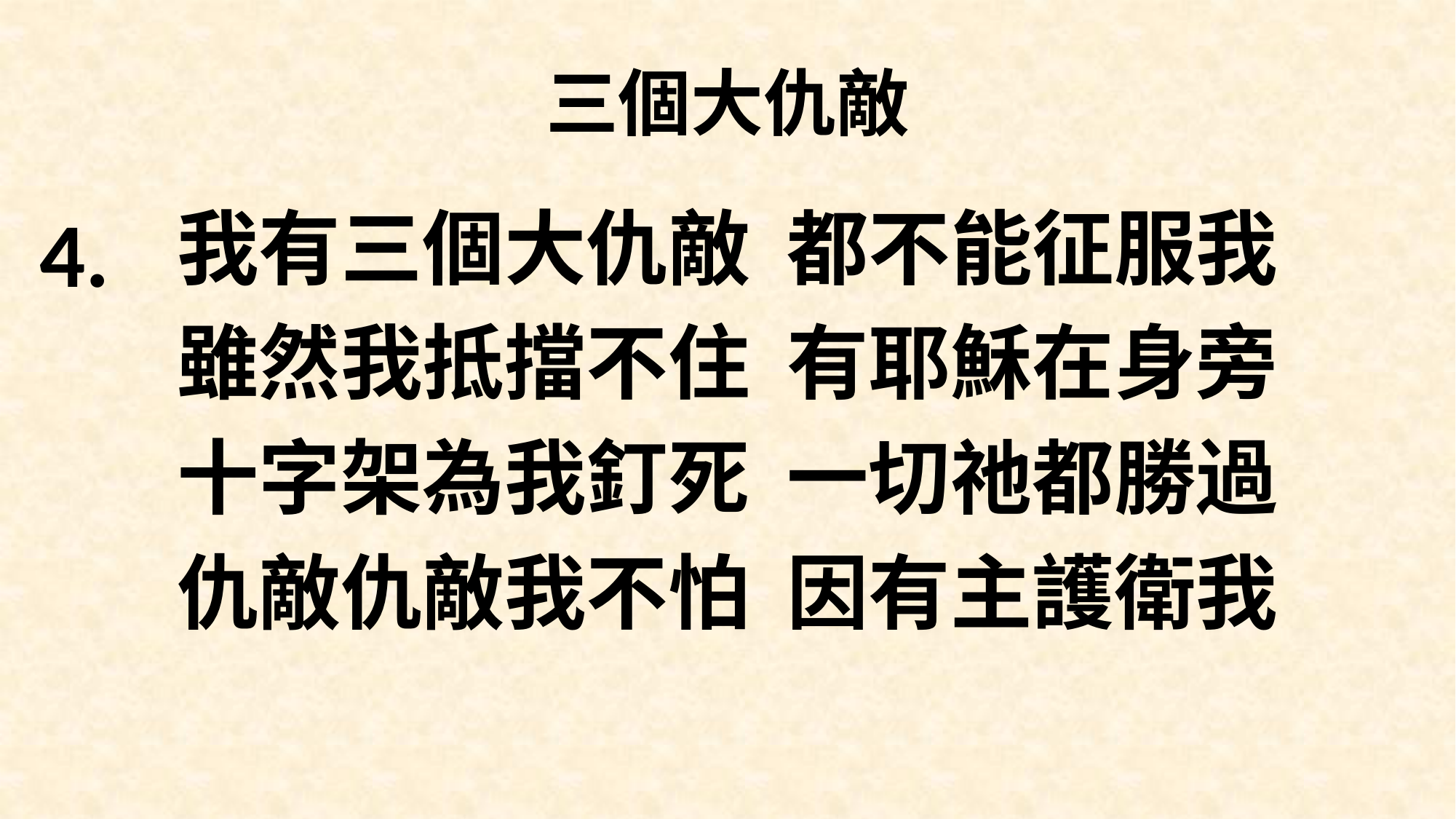

# 三個大仇敵
4.
我有三個大仇敵  都不能征服我
雖然我抵擋不住  有耶穌在身旁
十字架為我釘死  一切祂都勝過
仇敵仇敵我不怕  因有主護衛我